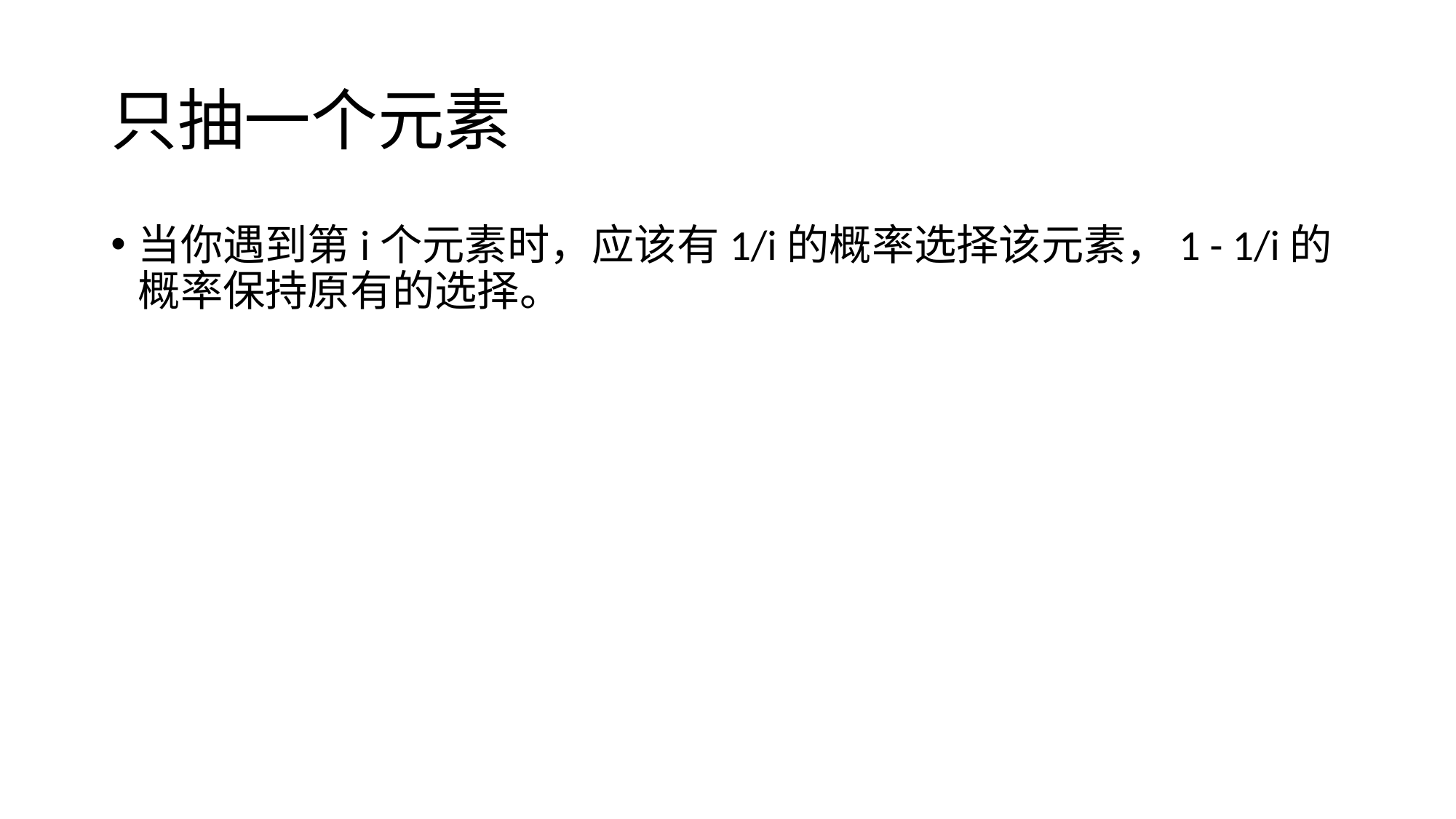

# 只抽一个元素
当你遇到第i个元素时，应该有1/i的概率选择该元素，1 - 1/i的概率保持原有的选择。